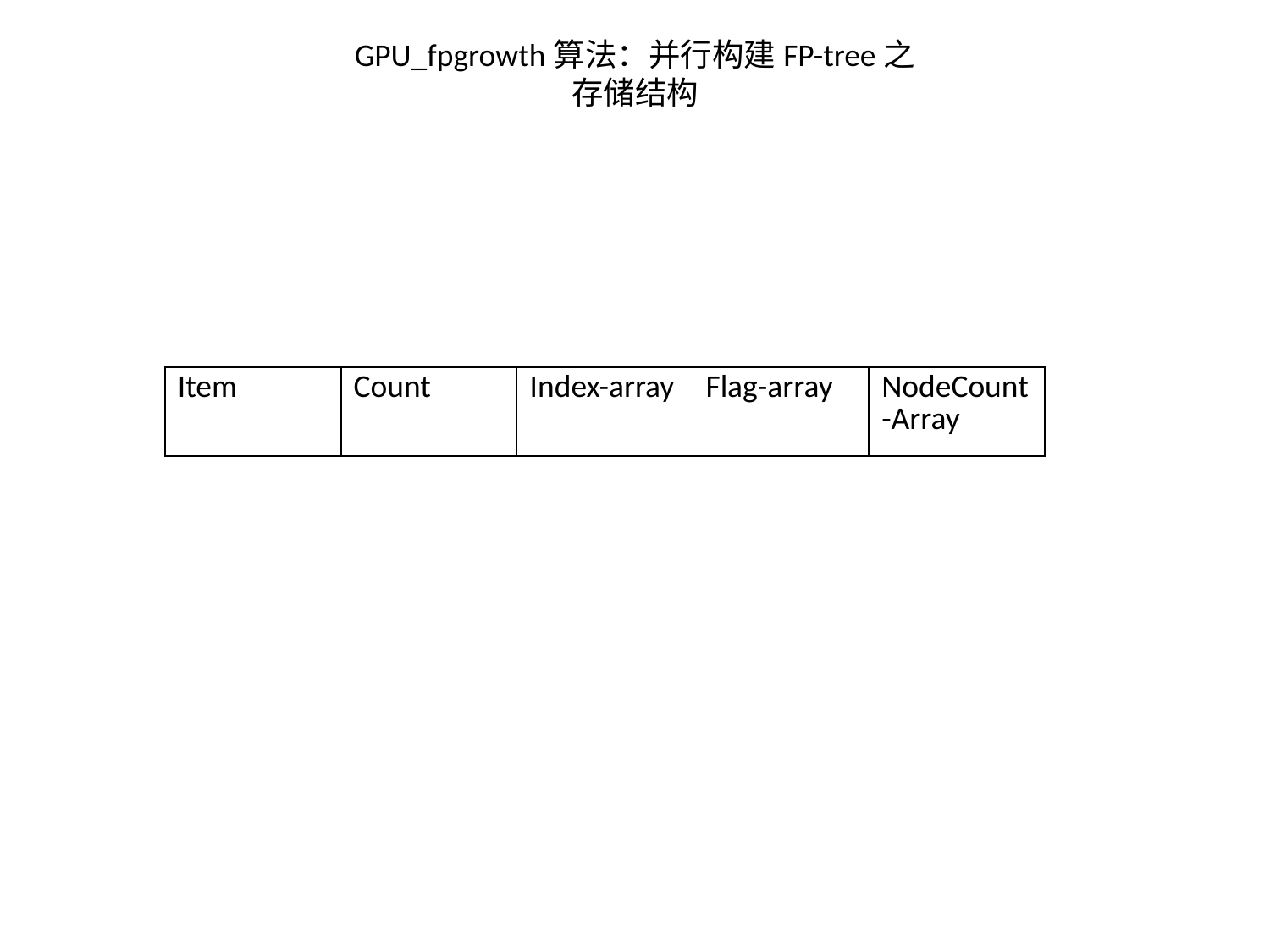

GPU_fpgrowth算法：并行构建FP-tree之
存储结构
| Item | Count | Index-array | Flag-array | NodeCount-Array |
| --- | --- | --- | --- | --- |